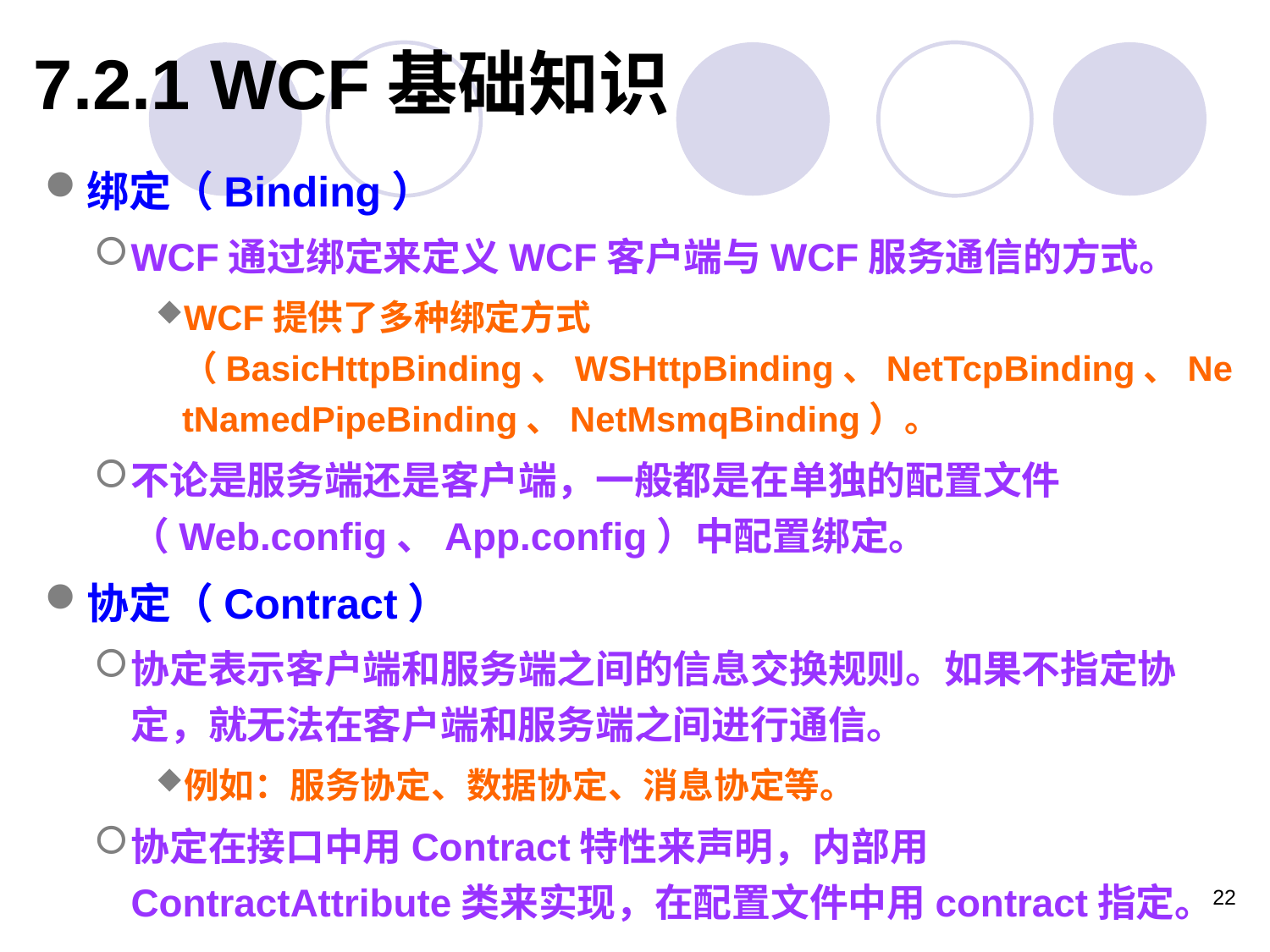

# 7.2.1 WCF基础知识
绑定（Binding）
WCF通过绑定来定义WCF客户端与WCF服务通信的方式。
WCF提供了多种绑定方式（BasicHttpBinding、WSHttpBinding、NetTcpBinding、NetNamedPipeBinding、NetMsmqBinding）。
不论是服务端还是客户端，一般都是在单独的配置文件（Web.config、App.config）中配置绑定。
协定（Contract）
协定表示客户端和服务端之间的信息交换规则。如果不指定协定，就无法在客户端和服务端之间进行通信。
例如：服务协定、数据协定、消息协定等。
协定在接口中用Contract特性来声明，内部用ContractAttribute类来实现，在配置文件中用contract指定。
22